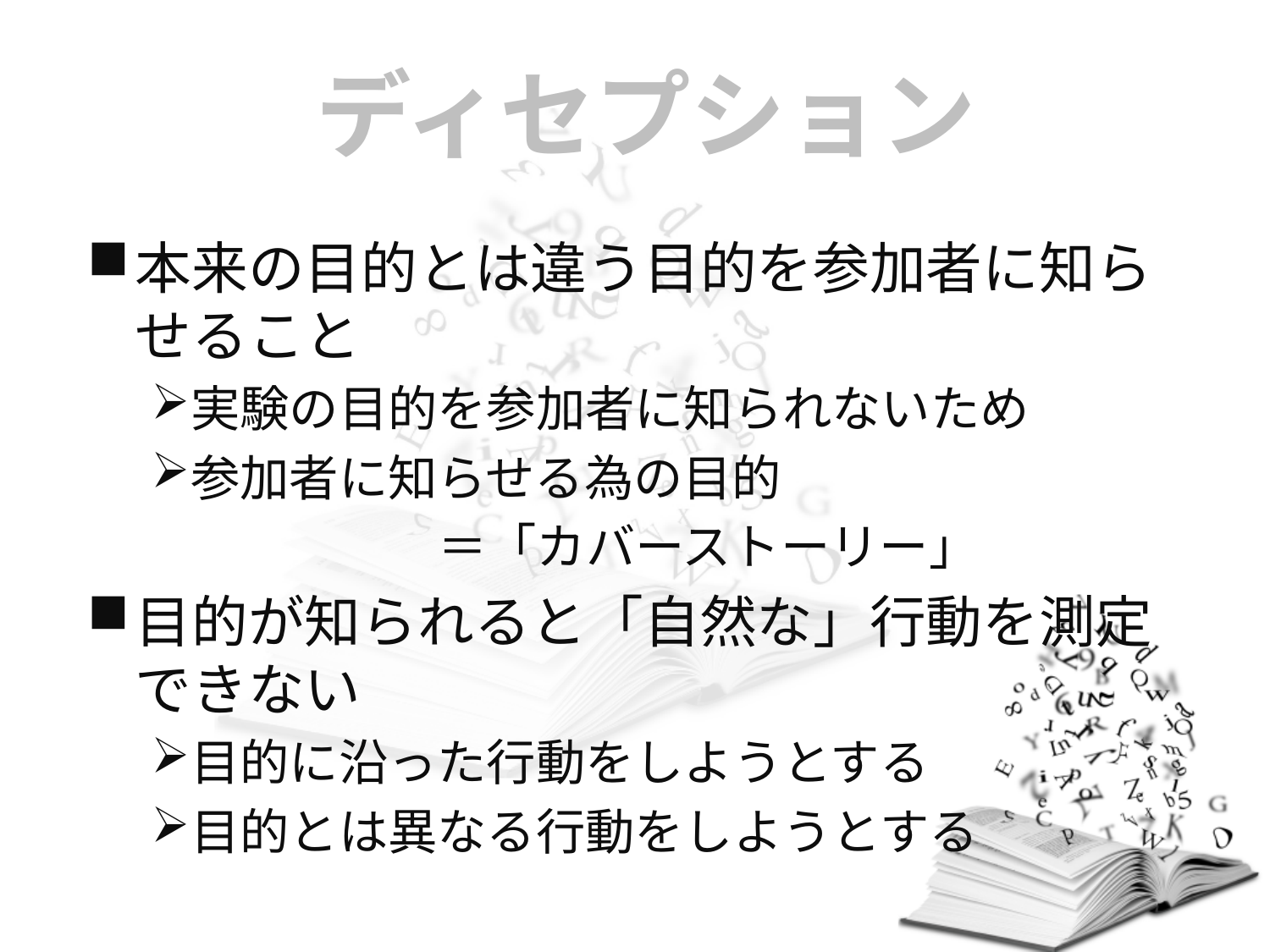

ディセプション
本来の目的とは違う目的を参加者に知らせること
実験の目的を参加者に知られないため
参加者に知らせる為の目的
                         ＝「カバーストーリー」
目的が知られると「自然な」行動を測定できない
目的に沿った行動をしようとする
目的とは異なる行動をしようとする